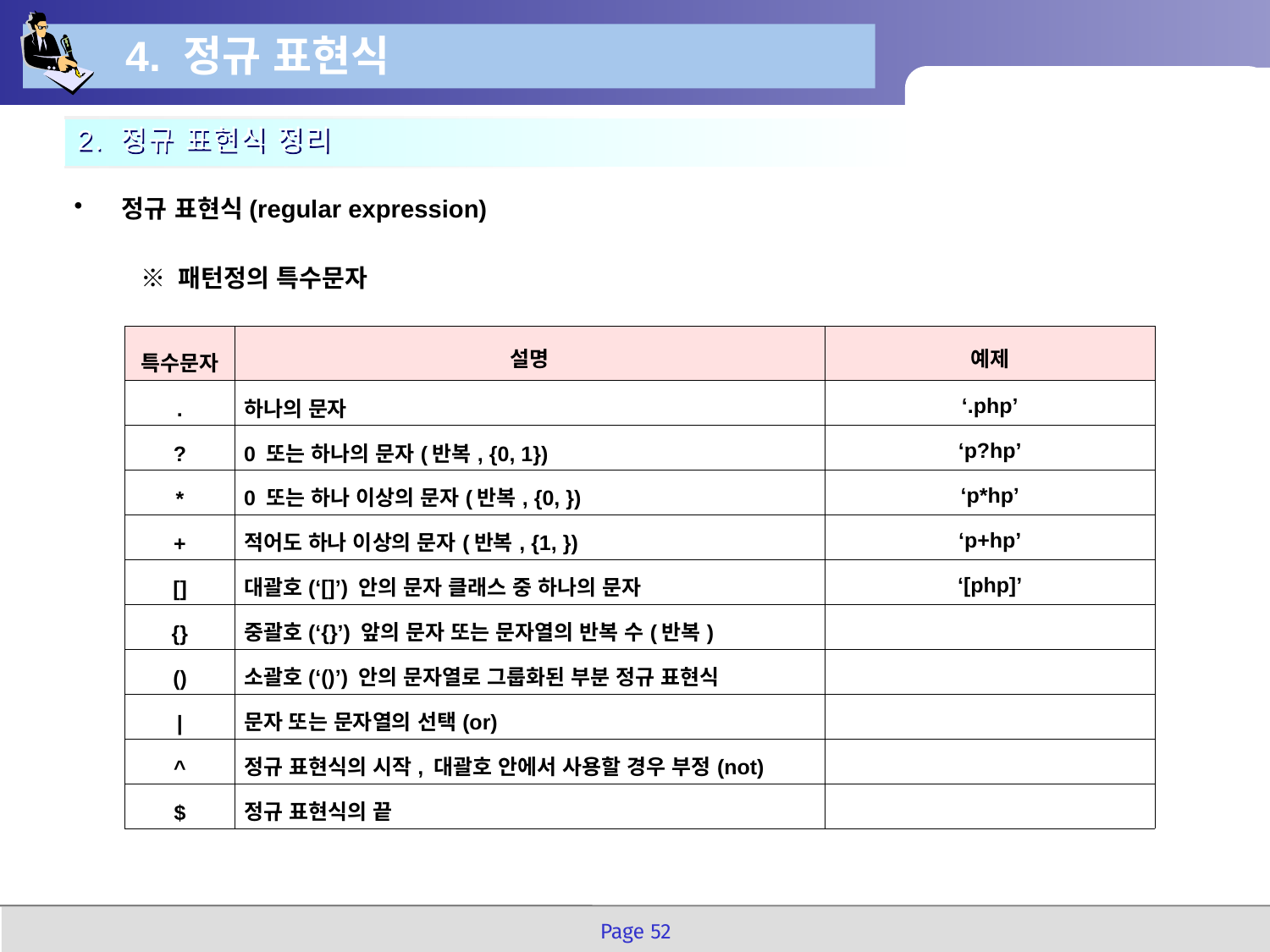

4. 정규 표현식
2. 정규 표현식 정리

정규 표현식(regular expression)

  ※ 패턴정의 특수문자
| 특수문자 | 설명 | 예제 |
| --- | --- | --- |
| . | 하나의 문자 | ‘.php’ |
| ? | 0 또는 하나의 문자(반복, {0, 1}) | ‘p?hp’ |
| \* | 0 또는 하나 이상의 문자(반복, {0, }) | ‘p\*hp’ |
| + | 적어도 하나 이상의 문자(반복, {1, }) | ‘p+hp’ |
| [] | 대괄호(‘[]’) 안의 문자 클래스 중 하나의 문자 | ‘[php]’ |
| {} | 중괄호(‘{}’) 앞의 문자 또는 문자열의 반복 수(반복) |  |
| () | 소괄호(‘()’) 안의 문자열로 그룹화된 부분 정규 표현식 |  |
| | | 문자 또는 문자열의 선택(or) |  |
| ^ | 정규 표현식의 시작, 대괄호 안에서 사용할 경우 부정(not) |  |
| $ | 정규 표현식의 끝 |  |
Page 52